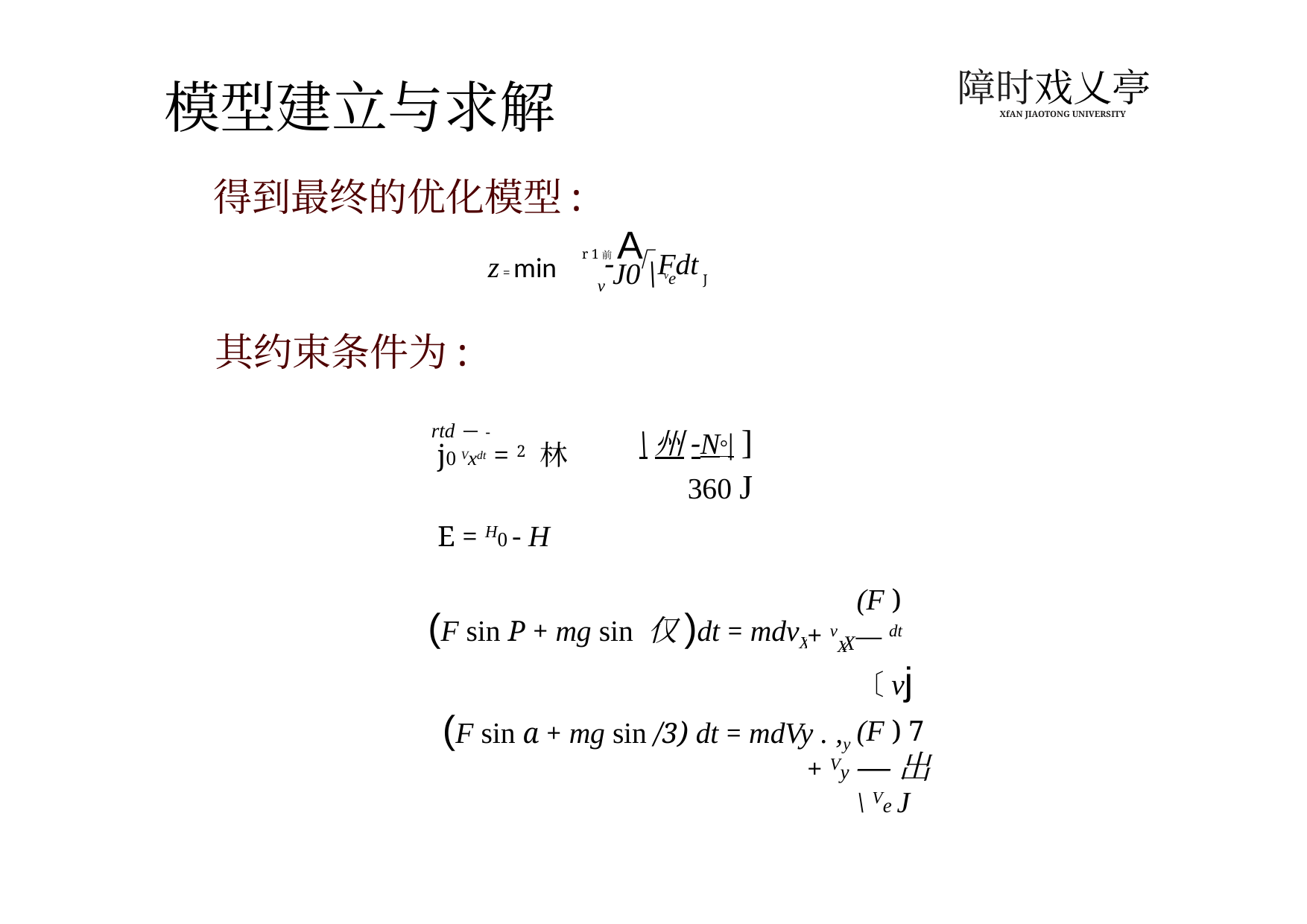

障时戏乂亭
XfAN JIAOTONG UNIVERSITY
模型建立与求解
得到最终的优化模型:
r 1前 a
-「Fdt
v J0 \ ve        J
z = min
其约束条件为:
rtd 一 -
\州-N°| ]
360 J
j0 Vxdt = 2 林
E = H0 - H
(F )
+ vX — dt
〔vj
(F ) 7
+ Vy —出
\ Ve J
(F sin P + mg sin 仅)dt = mdvX
X
(F sin a + mg sin /3) dt = mdVy . ,y